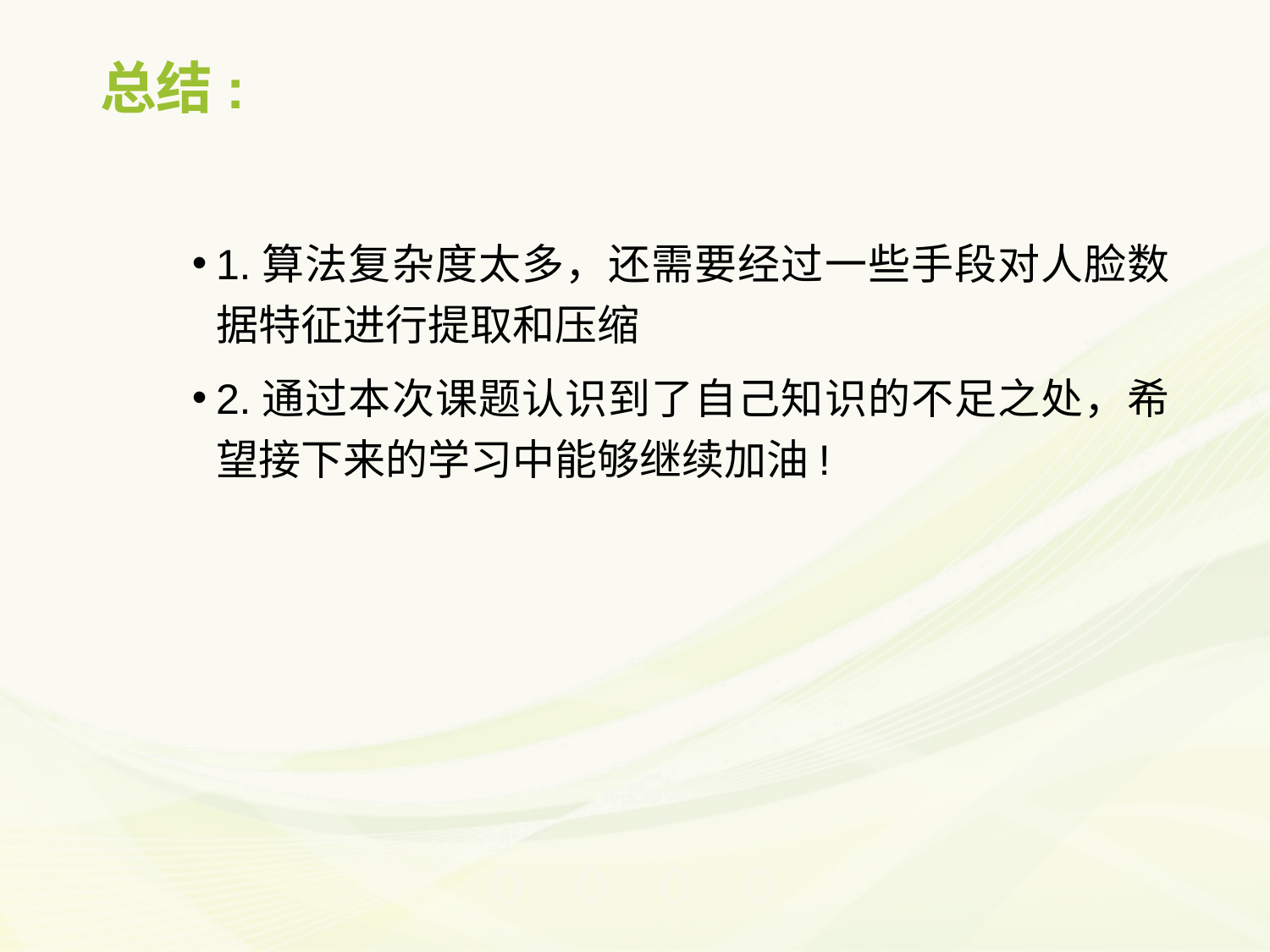

# 总结:
1.算法复杂度太多，还需要经过一些手段对人脸数据特征进行提取和压缩
2.通过本次课题认识到了自己知识的不足之处，希望接下来的学习中能够继续加油!